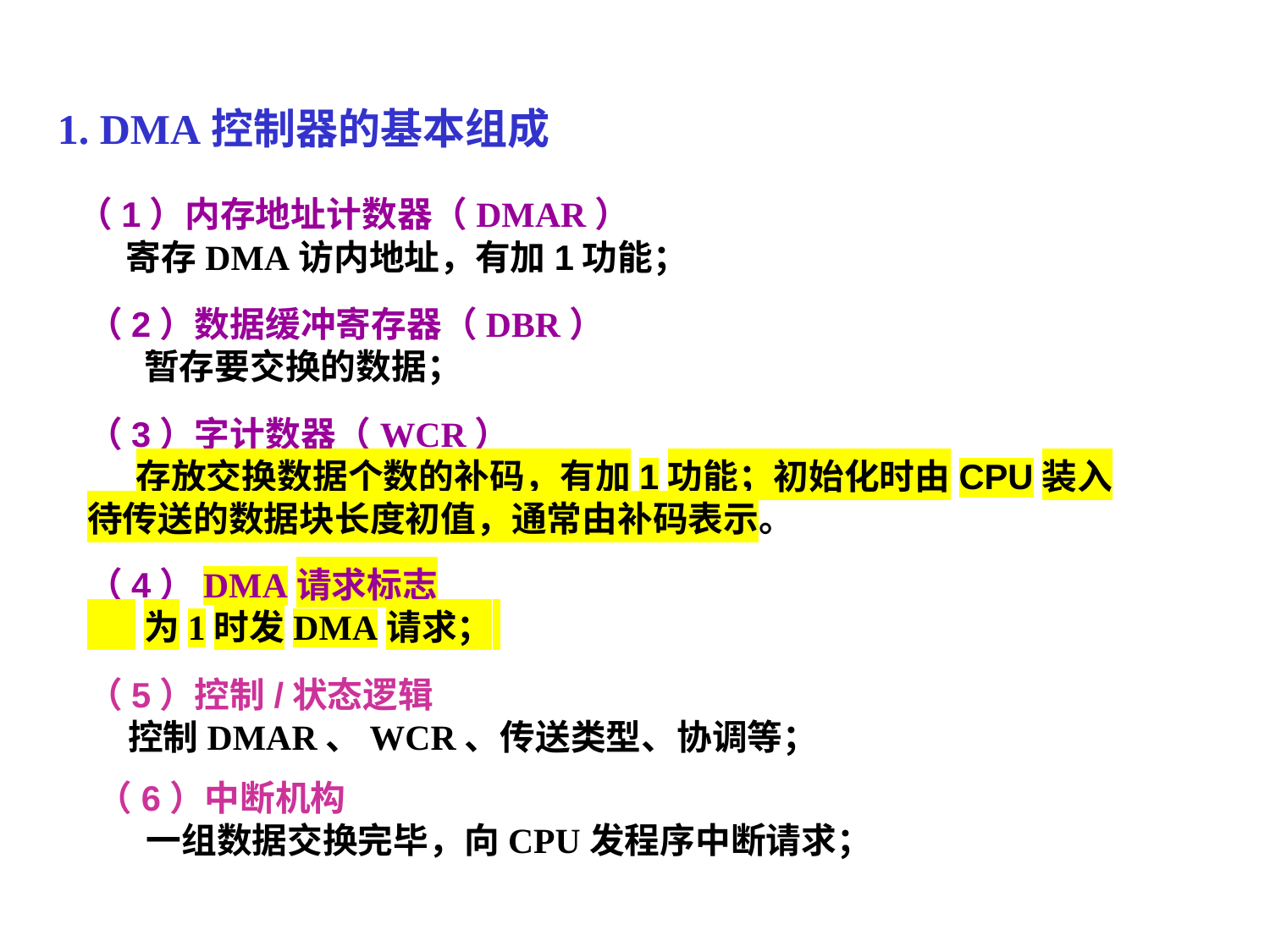

1. DMA控制器的基本组成
（1）内存地址计数器（DMAR）
     寄存DMA访内地址，有加1功能；
（2）数据缓冲寄存器（DBR）
      暂存要交换的数据；
（3）字计数器（WCR）
     存放交换数据个数的补码，有加1功能；初始化时由CPU装入待传送的数据块长度初值，通常由补码表示。
（4）DMA请求标志
      为1时发DMA请求；
（5）控制/状态逻辑
    控制DMAR、WCR、传送类型、协调等；
（6）中断机构
     一组数据交换完毕，向CPU发程序中断请求；